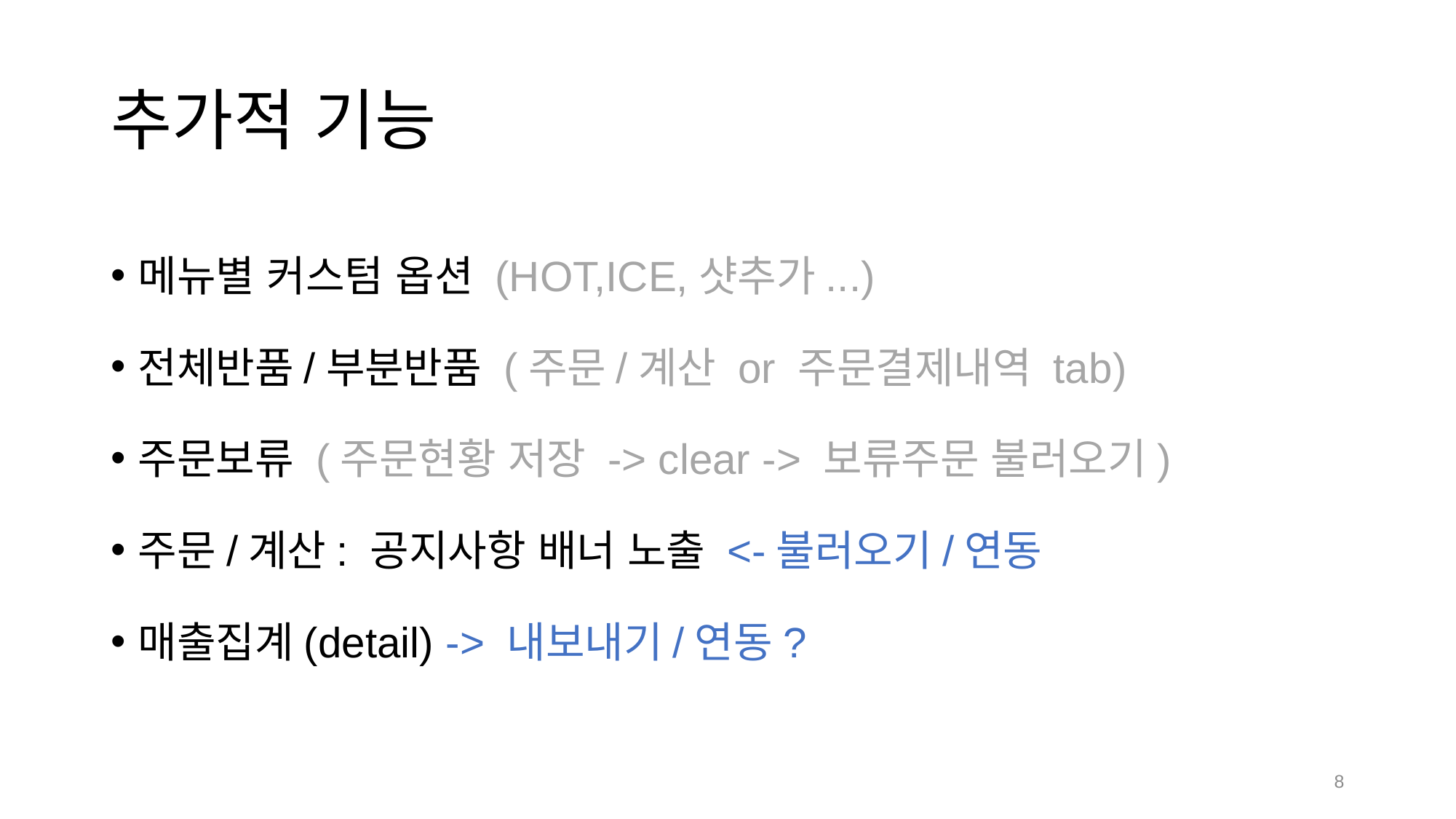

# 추가적 기능
메뉴별 커스텀 옵션 (HOT,ICE,샷추가...)
전체반품/부분반품 (주문/계산 or 주문결제내역 tab)
주문보류 (주문현황 저장 -> clear -> 보류주문 불러오기)
주문/계산: 공지사항 배너 노출 <-불러오기/연동
매출집계(detail) -> 내보내기/연동?

8